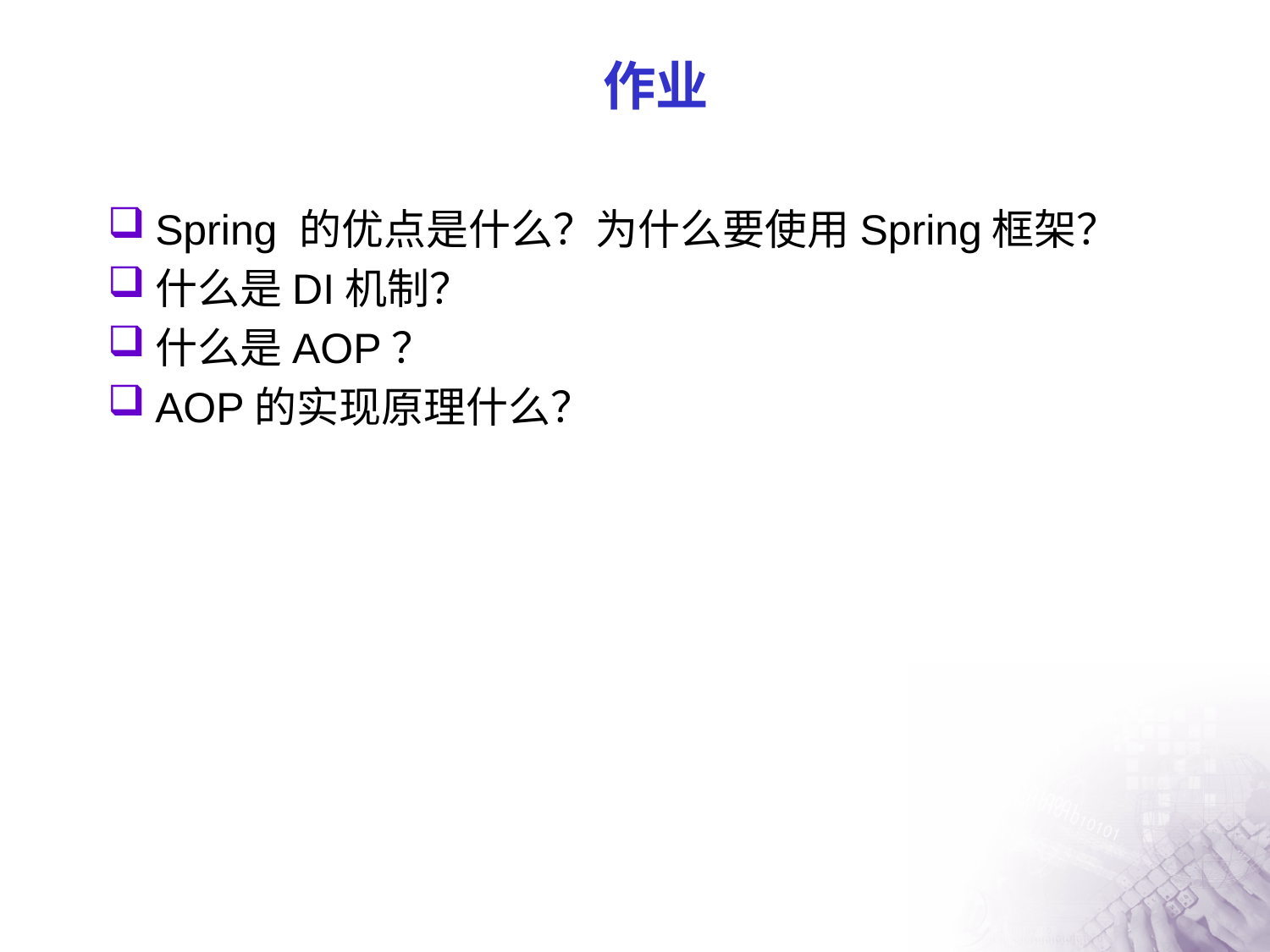

# 作业
Spring 的优点是什么？为什么要使用Spring框架？
什么是DI机制？
什么是AOP？
AOP的实现原理什么？